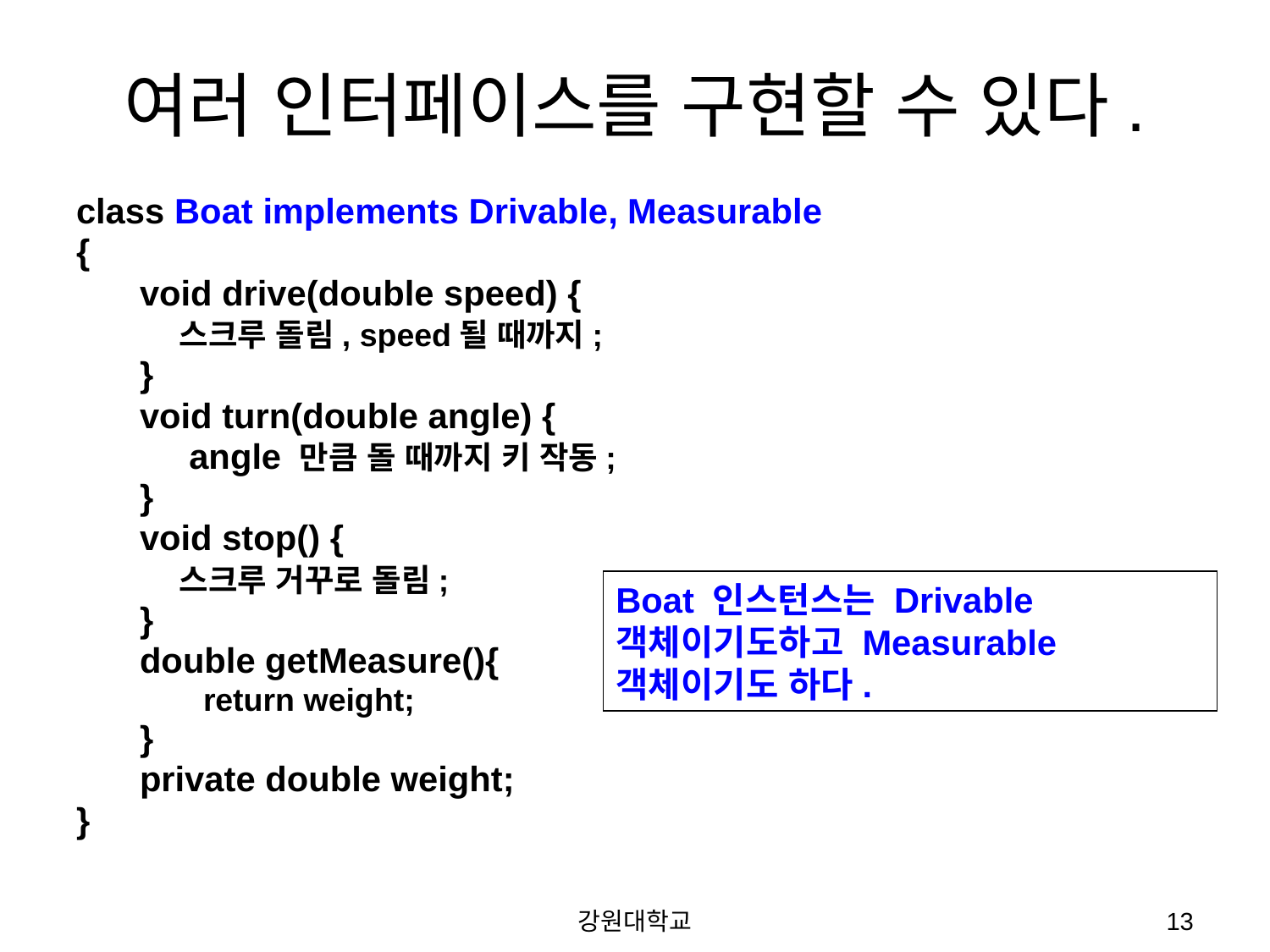

# 여러 인터페이스를 구현할 수 있다.
class Boat implements Drivable, Measurable
{
void drive(double speed) {
	스크루 돌림, speed될 때까지;
}
void turn(double angle) {
	 angle 만큼 돌 때까지 키 작동;
}
void stop() {
	스크루 거꾸로 돌림;
}
double getMeasure(){
return weight;
}
private double weight;
}
Boat 인스턴스는 Drivable 객체이기도하고 Measurable 객체이기도 하다.
강원대학교
13